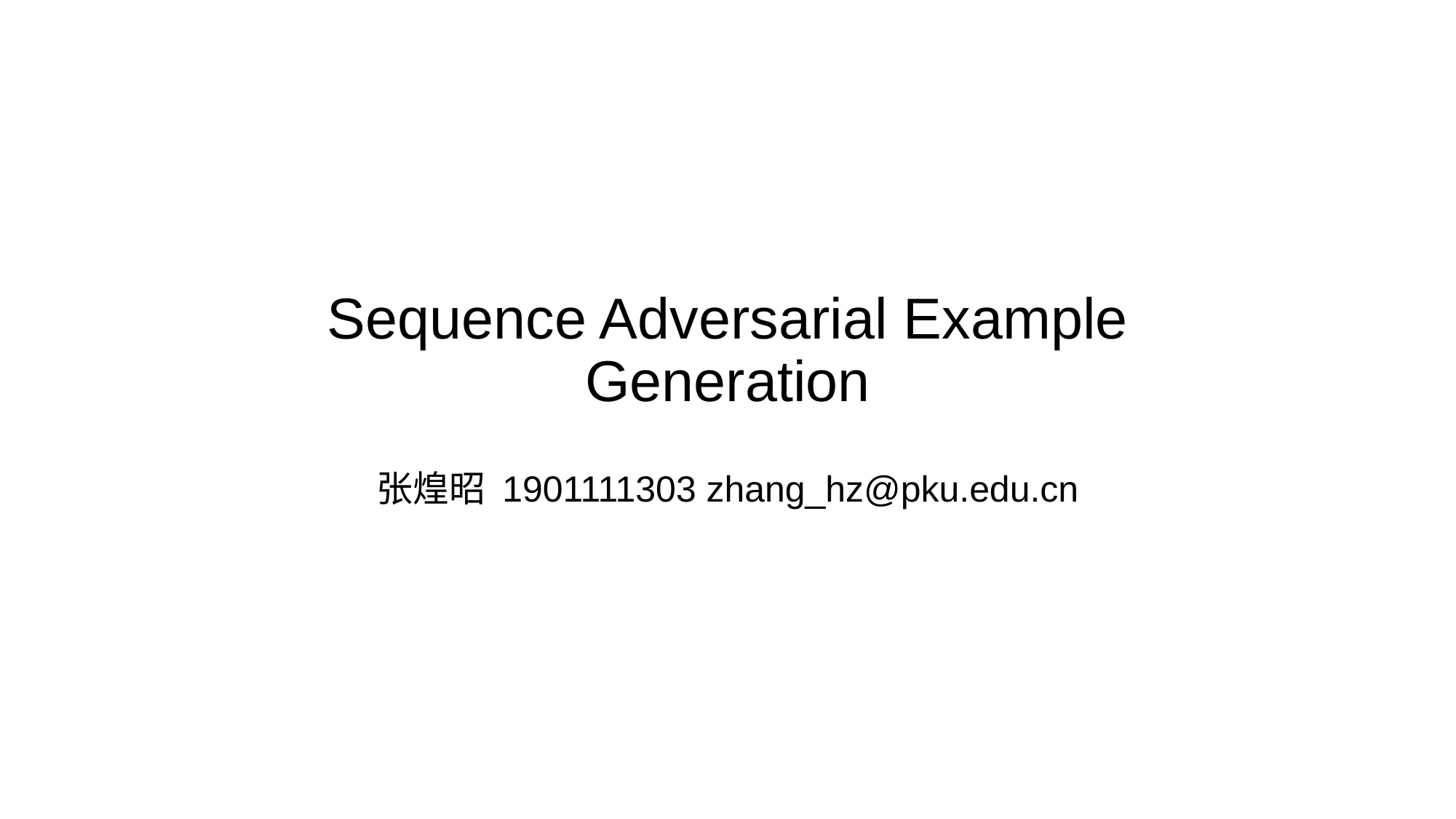

# Sequence Adversarial Example Generation
张煌昭 1901111303 zhang_hz@pku.edu.cn